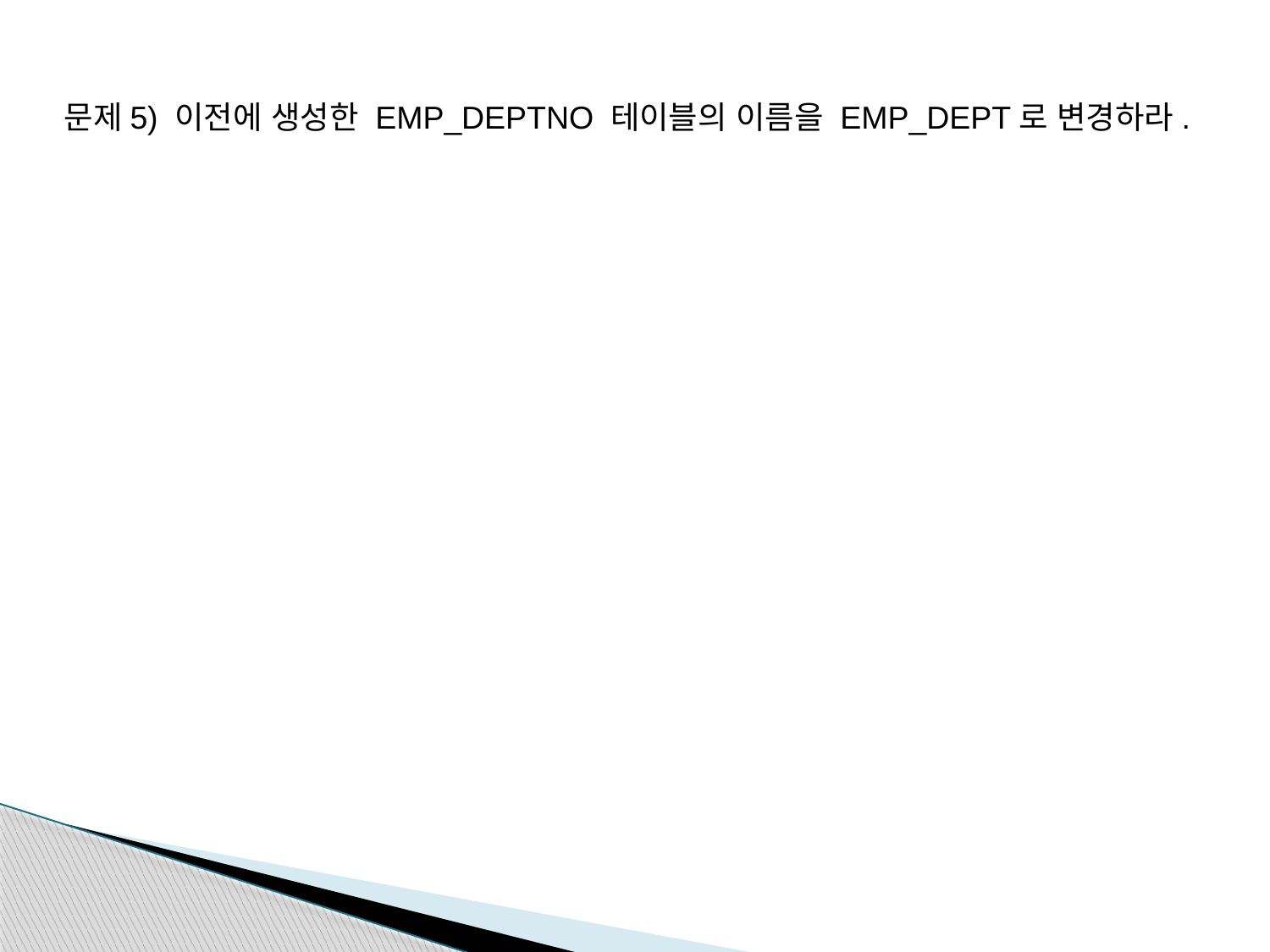

문제5) 이전에 생성한 EMP_DEPTNO 테이블의 이름을 EMP_DEPT로 변경하라.